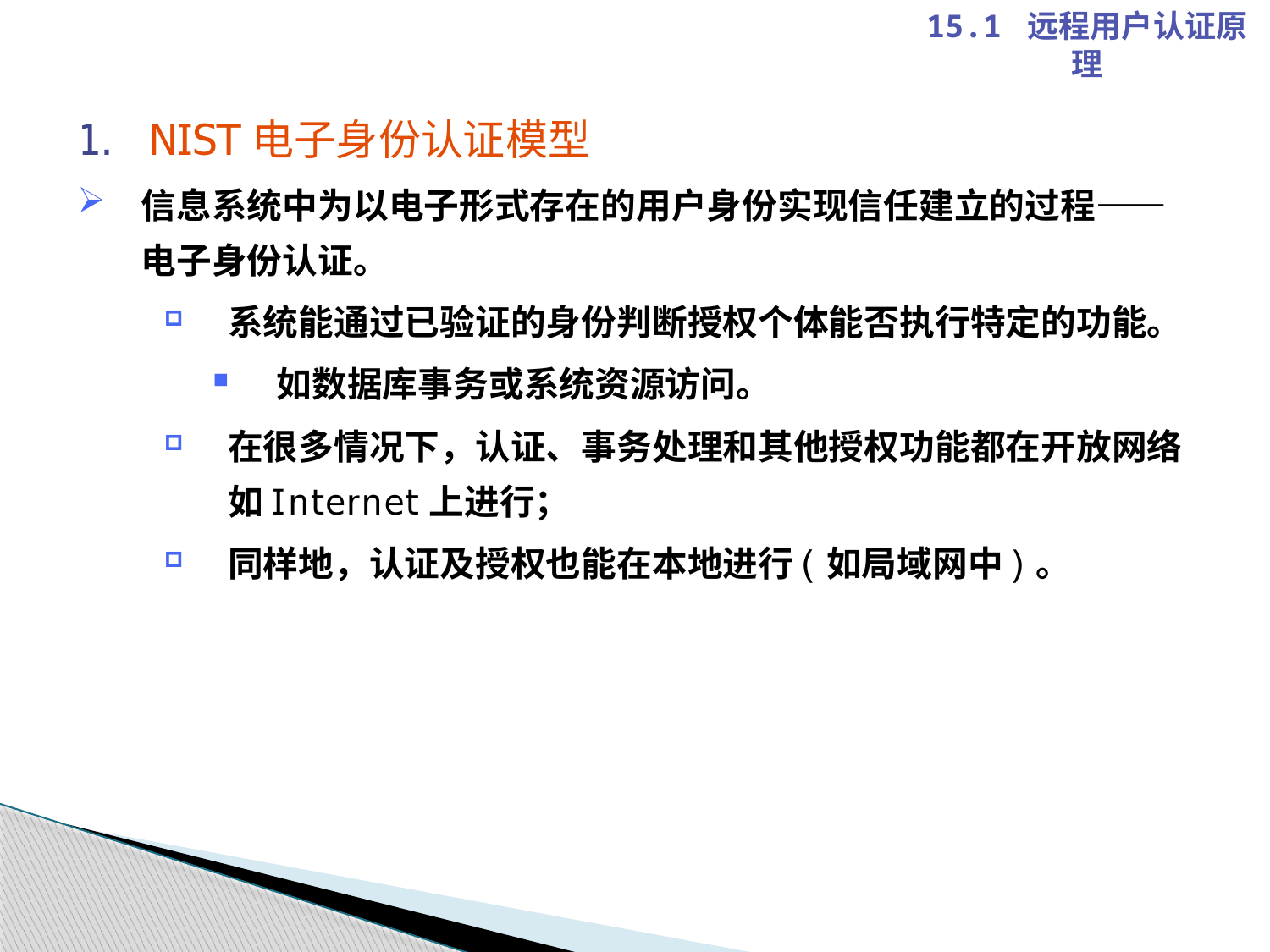

15.1 远程用户认证原理
NIST电子身份认证模型
信息系统中为以电子形式存在的用户身份实现信任建立的过程——电子身份认证。
系统能通过已验证的身份判断授权个体能否执行特定的功能。
如数据库事务或系统资源访问。
在很多情况下，认证、事务处理和其他授权功能都在开放网络如Internet上进行；
同样地，认证及授权也能在本地进行(如局域网中)。